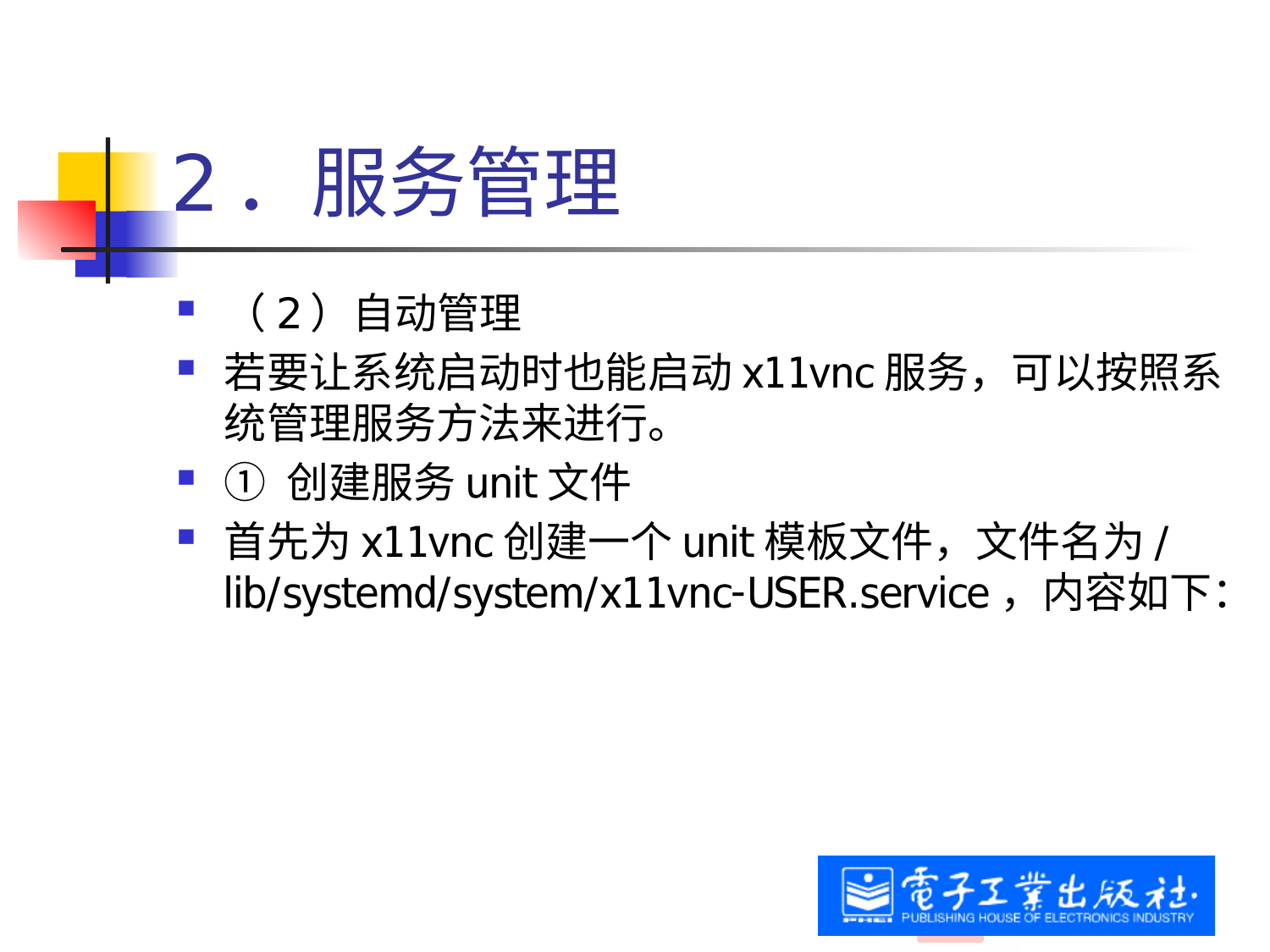

# 2．服务管理
（2）自动管理
若要让系统启动时也能启动x11vnc服务，可以按照系统管理服务方法来进行。
① 创建服务unit文件
首先为x11vnc创建一个unit模板文件，文件名为/lib/systemd/system/x11vnc-USER.service，内容如下：